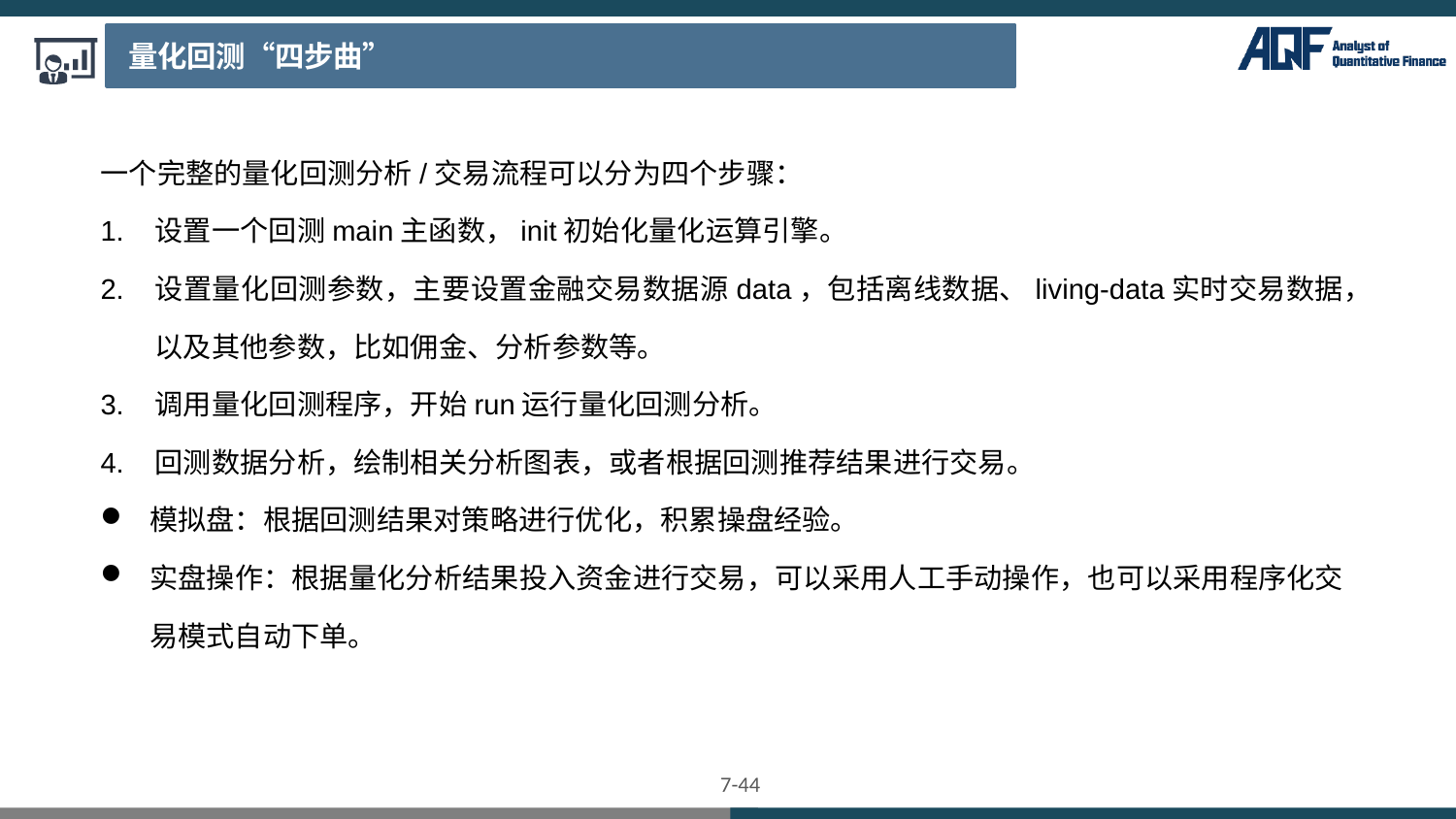

量化回测“四步曲”
一个完整的量化回测分析/交易流程可以分为四个步骤：
设置一个回测main主函数，init初始化量化运算引擎。
设置量化回测参数，主要设置金融交易数据源data，包括离线数据、living-data实时交易数据，以及其他参数，比如佣金、分析参数等。
调用量化回测程序，开始run运行量化回测分析。
回测数据分析，绘制相关分析图表，或者根据回测推荐结果进行交易。
模拟盘：根据回测结果对策略进行优化，积累操盘经验。
实盘操作：根据量化分析结果投入资金进行交易，可以采用人工手动操作，也可以采用程序化交易模式自动下单。